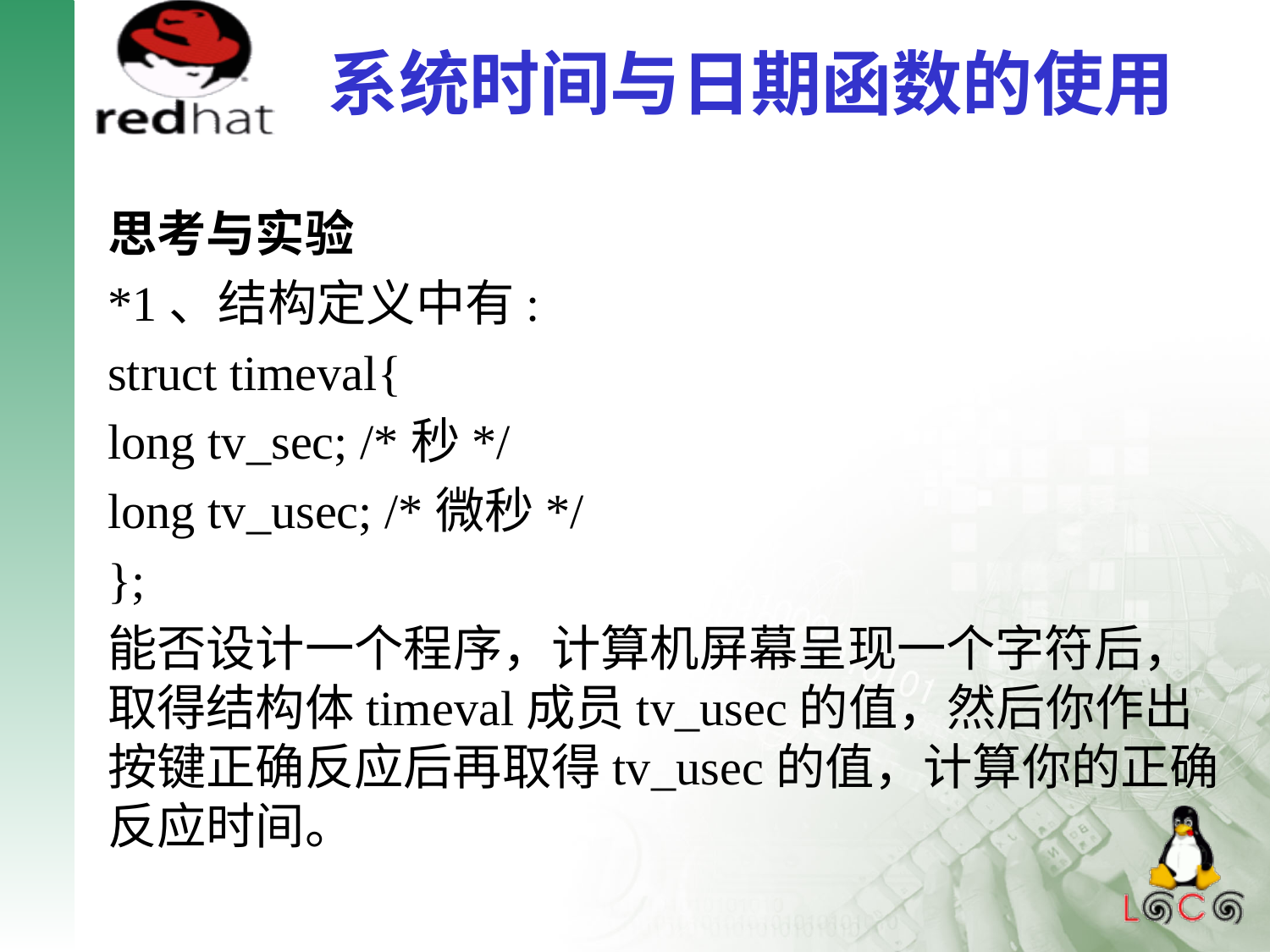

# 系统时间与日期函数的使用
思考与实验
*1、结构定义中有:
struct timeval{
long tv_sec; /*秒*/
long tv_usec; /*微秒*/
};
能否设计一个程序，计算机屏幕呈现一个字符后，取得结构体timeval成员tv_usec的值，然后你作出按键正确反应后再取得tv_usec的值，计算你的正确反应时间。